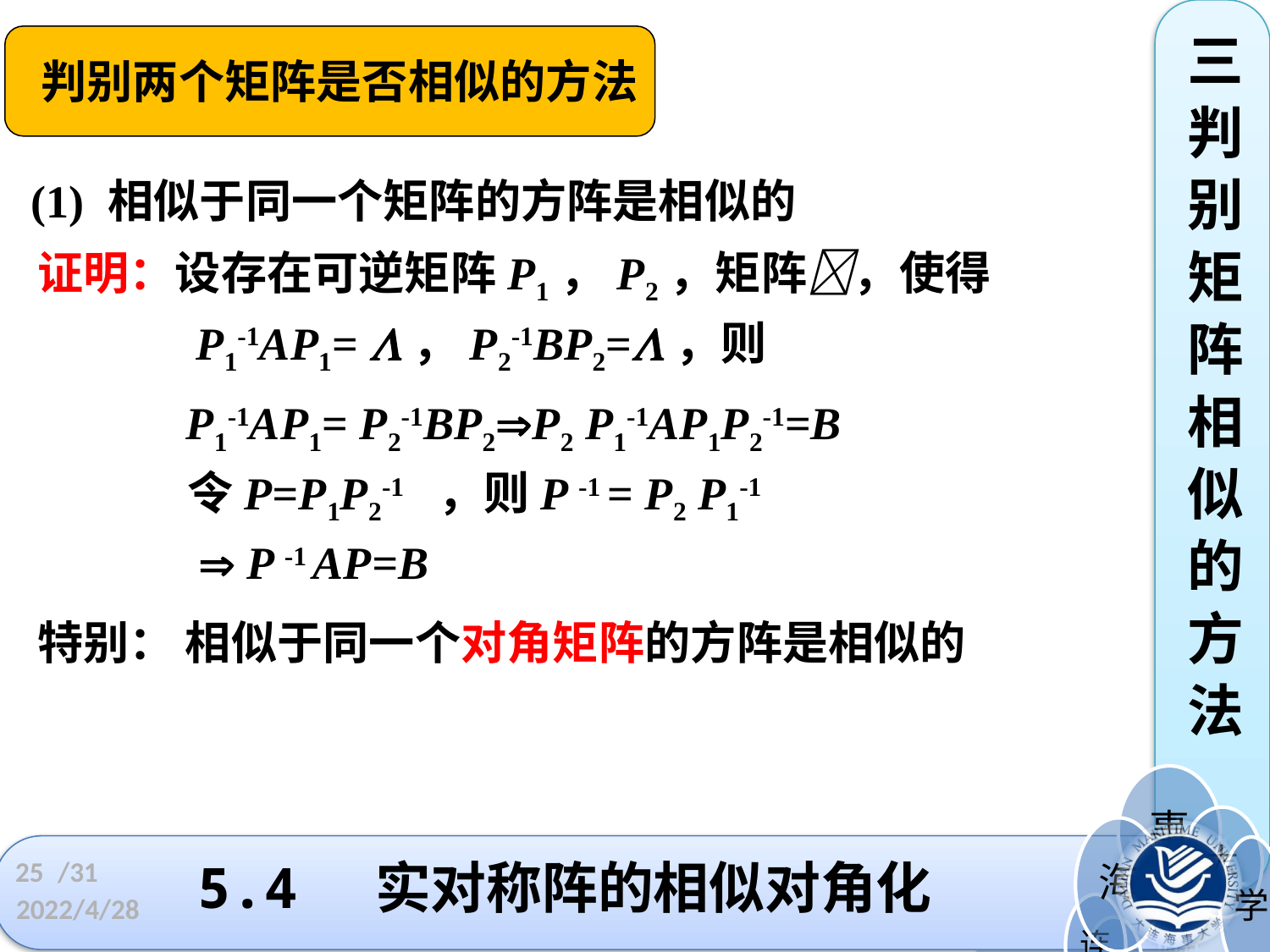

三
判
别
矩
阵
相
似
的
方
法
判别两个矩阵是否相似的方法
(1) 相似于同一个矩阵的方阵是相似的
证明：设存在可逆矩阵P1，P2，矩阵Λ，使得
             P1-1AP1= Λ，P2-1BP2=Λ，则
             P1-1AP1= P2-1BP2⇒P2 P1-1AP1P2-1=B
令P=P1P2-1  ，则P -1 = P2 P1-1
⇒ P -1 AP=B
特别： 相似于同一个对角矩阵的方阵是相似的
5.4  实对称阵的相似对角化
25
/31
2022/4/28